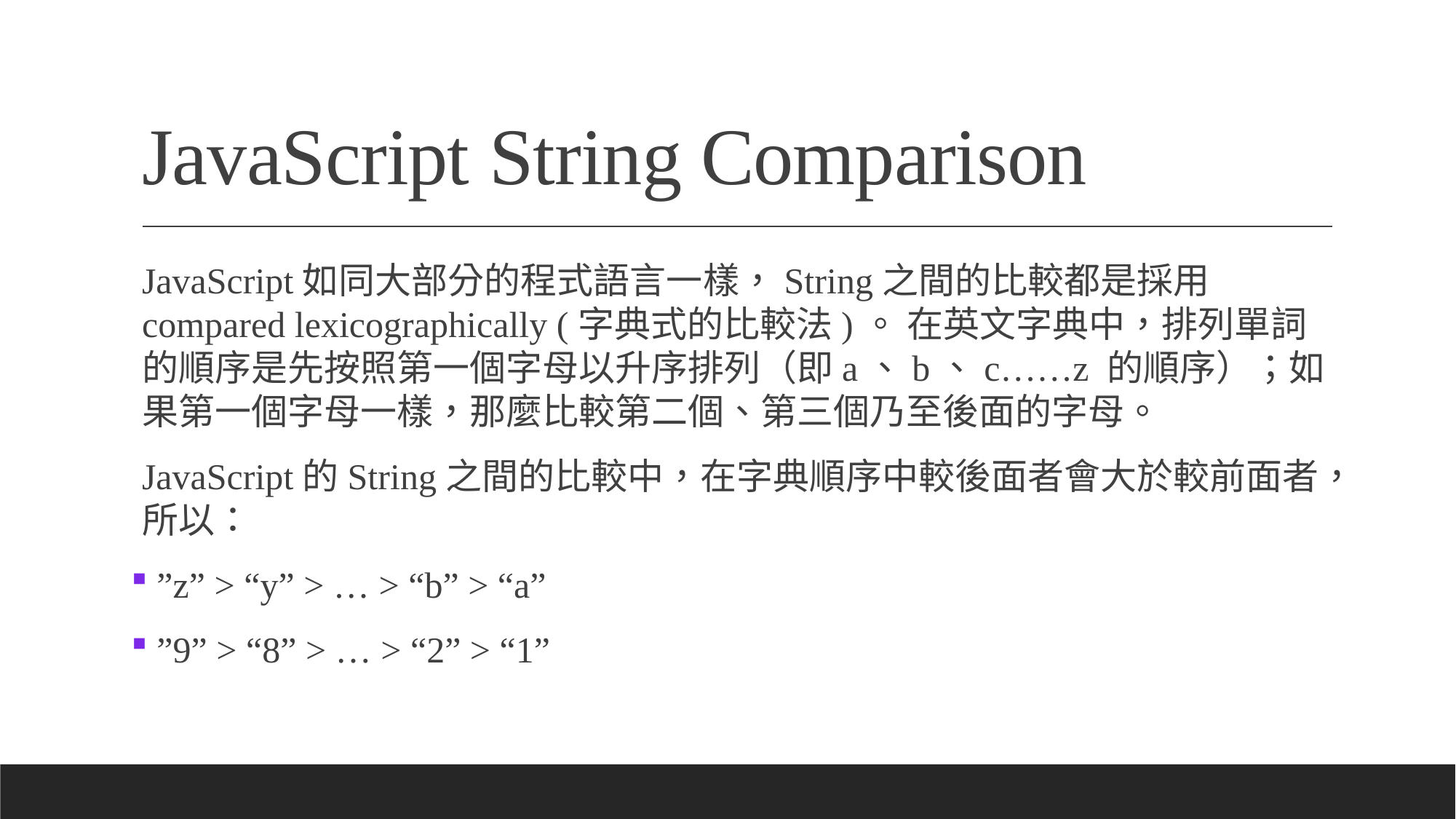

# JavaScript String Comparison
JavaScript如同大部分的程式語言一樣，String之間的比較都是採用 compared lexicographically (字典式的比較法)。 在英文字典中，排列單詞的順序是先按照第一個字母以升序排列（即a、b、c……z 的順序）；如果第一個字母一樣，那麼比較第二個、第三個乃至後面的字母。
JavaScript的String之間的比較中，在字典順序中較後面者會大於較前面者，所以：
 ”z” > “y” > … > “b” > “a”
 ”9” > “8” > … > “2” > “1”